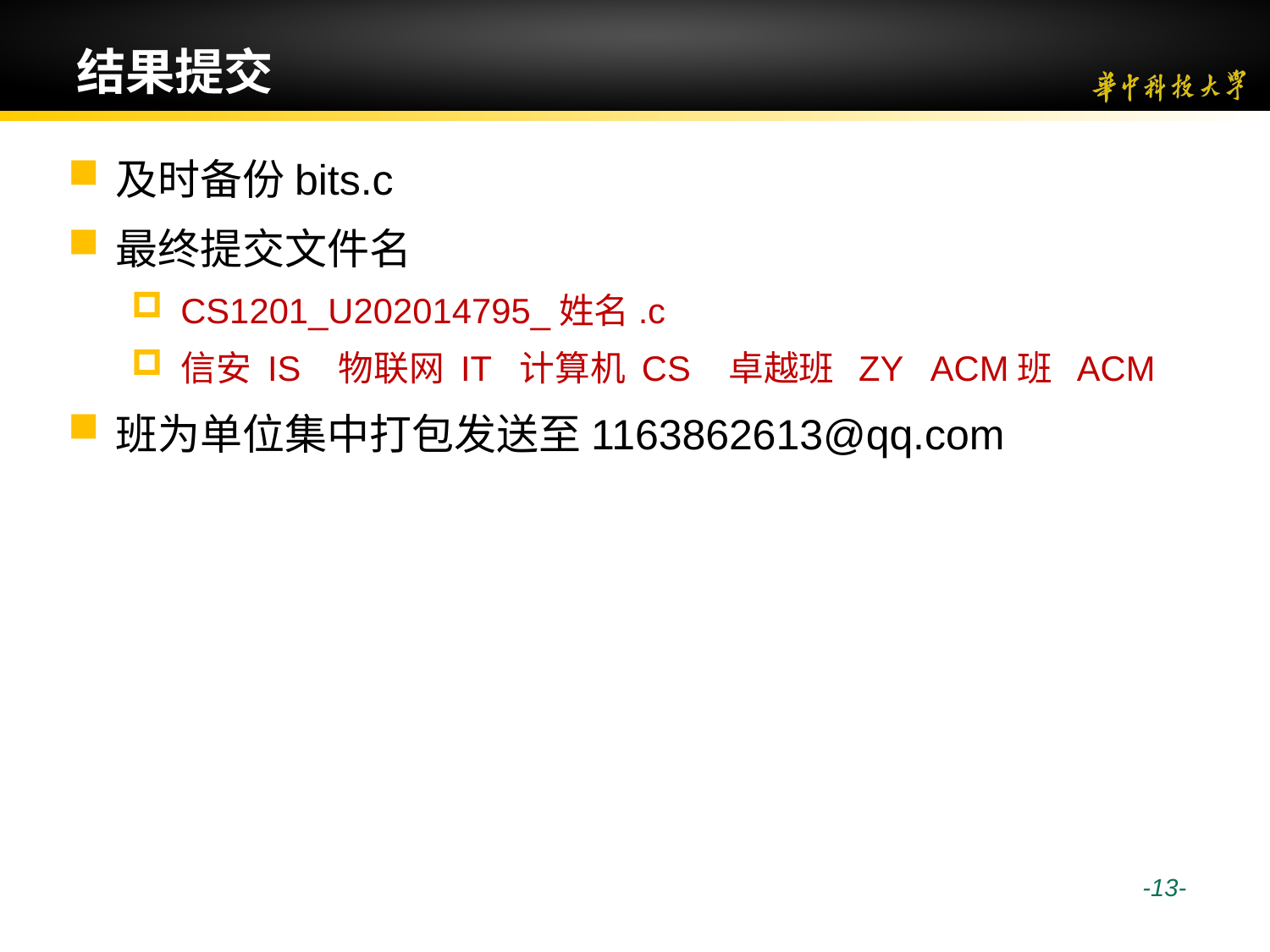

# 结果提交
及时备份bits.c
最终提交文件名
CS1201_U202014795_姓名.c
信安 IS   物联网 IT  计算机 CS   卓越班  ZY   ACM班  ACM
班为单位集中打包发送至1163862613@qq.com

 -13-